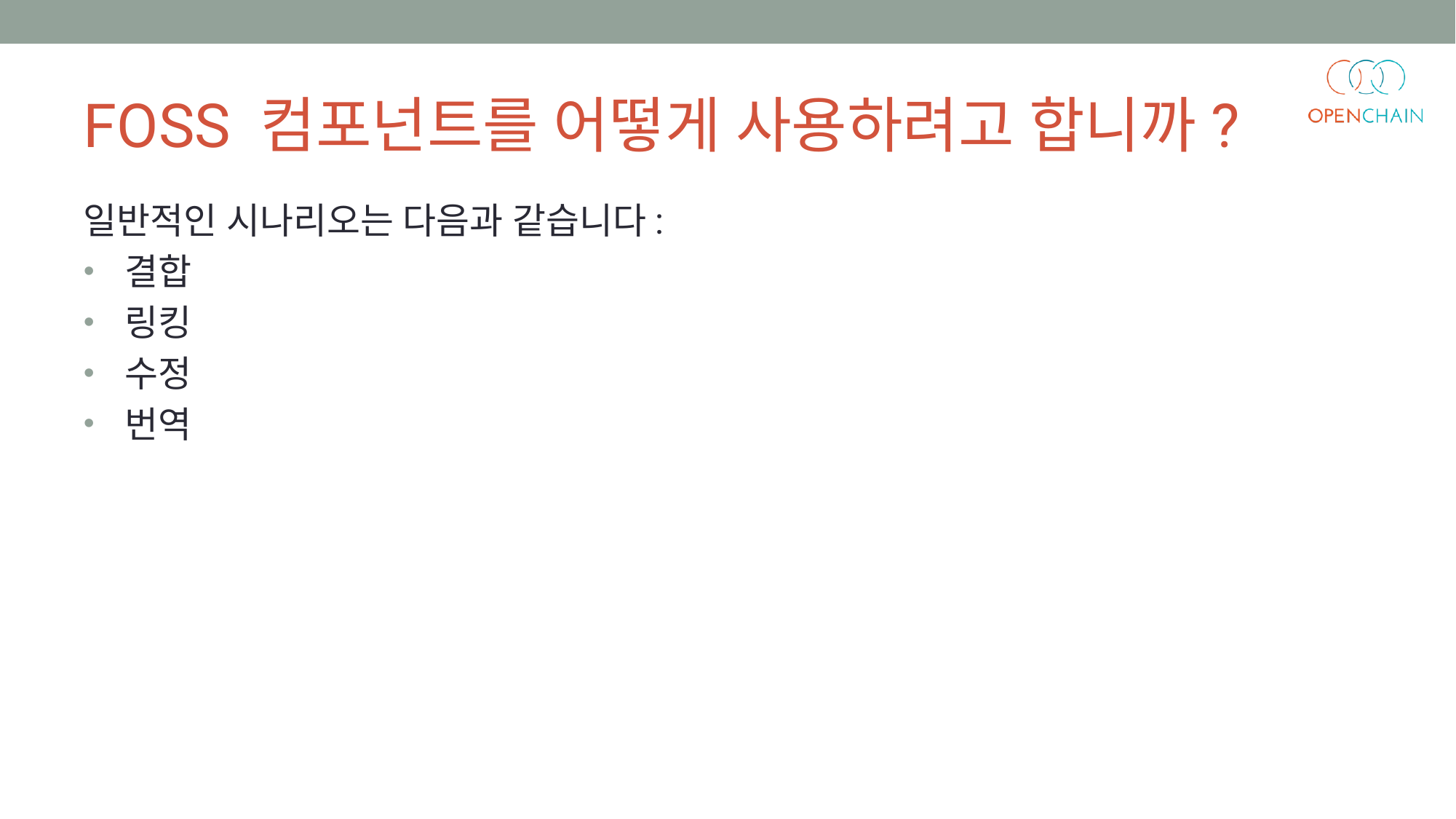

# FOSS 컴포넌트를 어떻게 사용하려고 합니까?
일반적인 시나리오는 다음과 같습니다:
결합
링킹
수정
번역